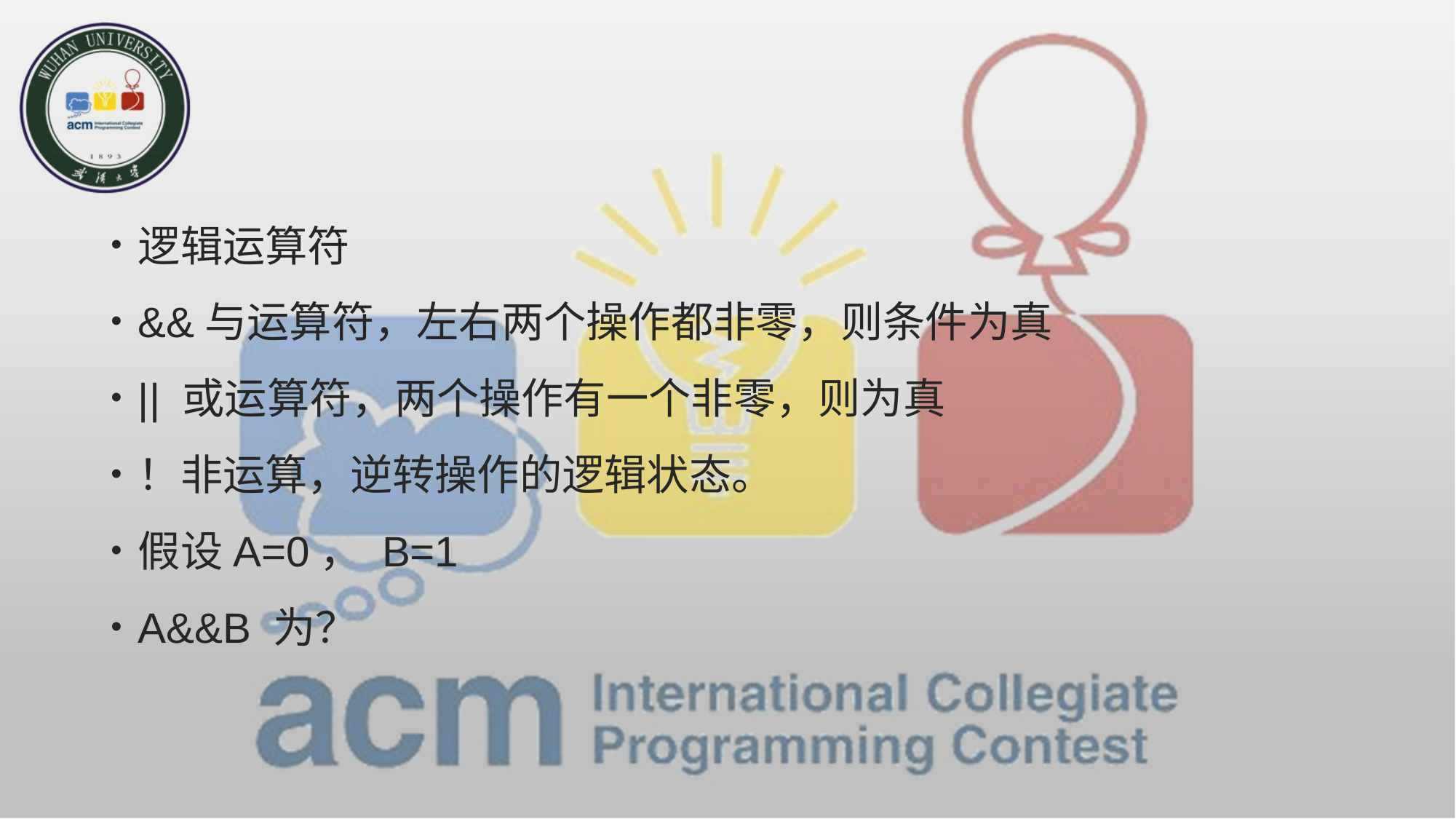

#
逻辑运算符
&&与运算符，左右两个操作都非零，则条件为真
|| 或运算符，两个操作有一个非零，则为真
！非运算，逆转操作的逻辑状态。
假设A=0， B=1
A&&B 为？